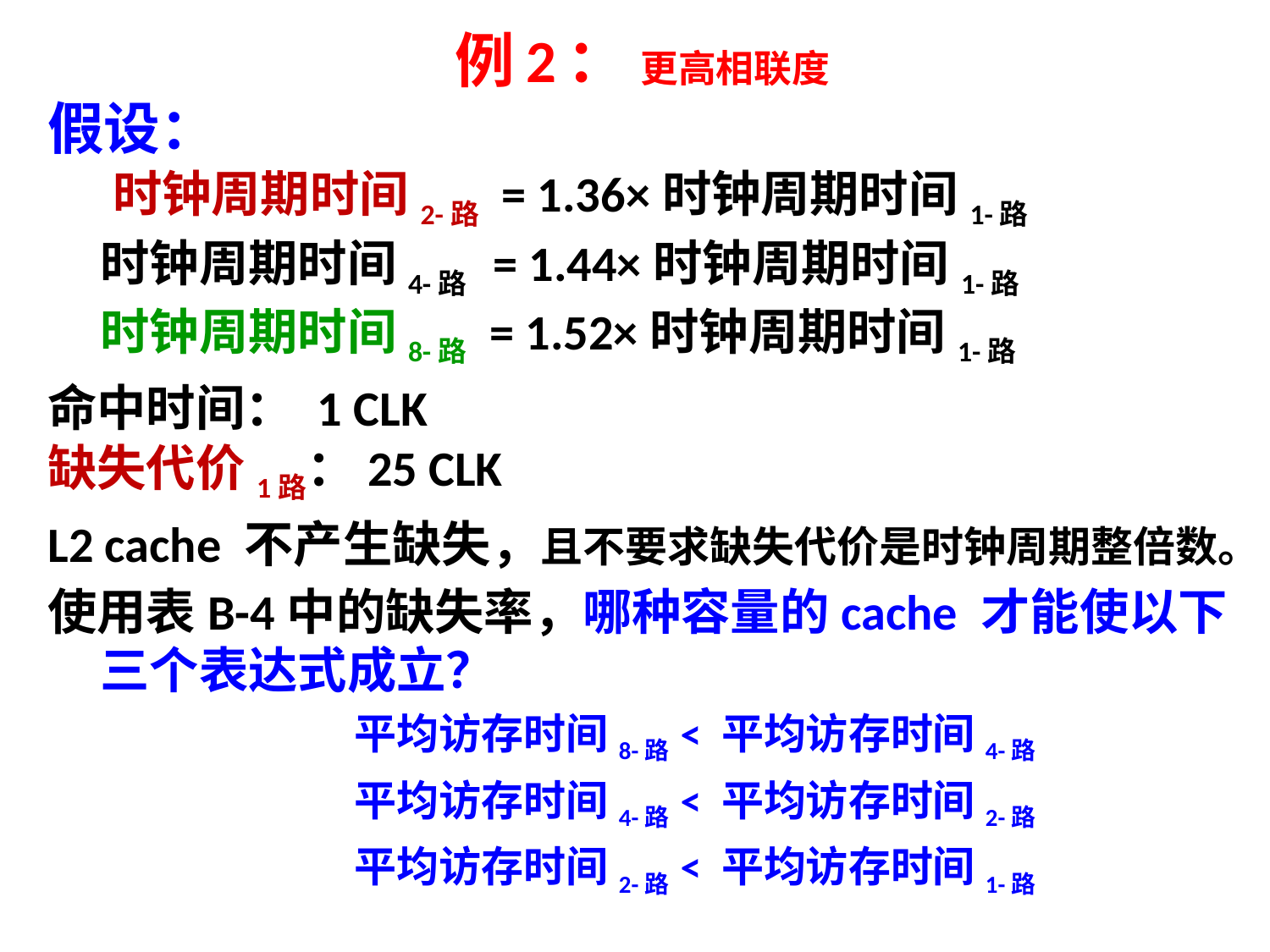

# 例2： 更高相联度
假设：
    时钟周期时间2-路 = 1.36×时钟周期时间1-路
	时钟周期时间4-路 = 1.44×时钟周期时间1-路
	时钟周期时间8-路 = 1.52×时钟周期时间1-路
命中时间： 1 CLK
缺失代价1路：25 CLK
L2 cache 不产生缺失，且不要求缺失代价是时钟周期整倍数。
使用表B-4中的缺失率，哪种容量的cache 才能使以下三个表达式成立？
			平均访存时间8-路 < 平均访存时间4-路
			平均访存时间4-路 < 平均访存时间2-路
			平均访存时间2-路 < 平均访存时间1-路
20